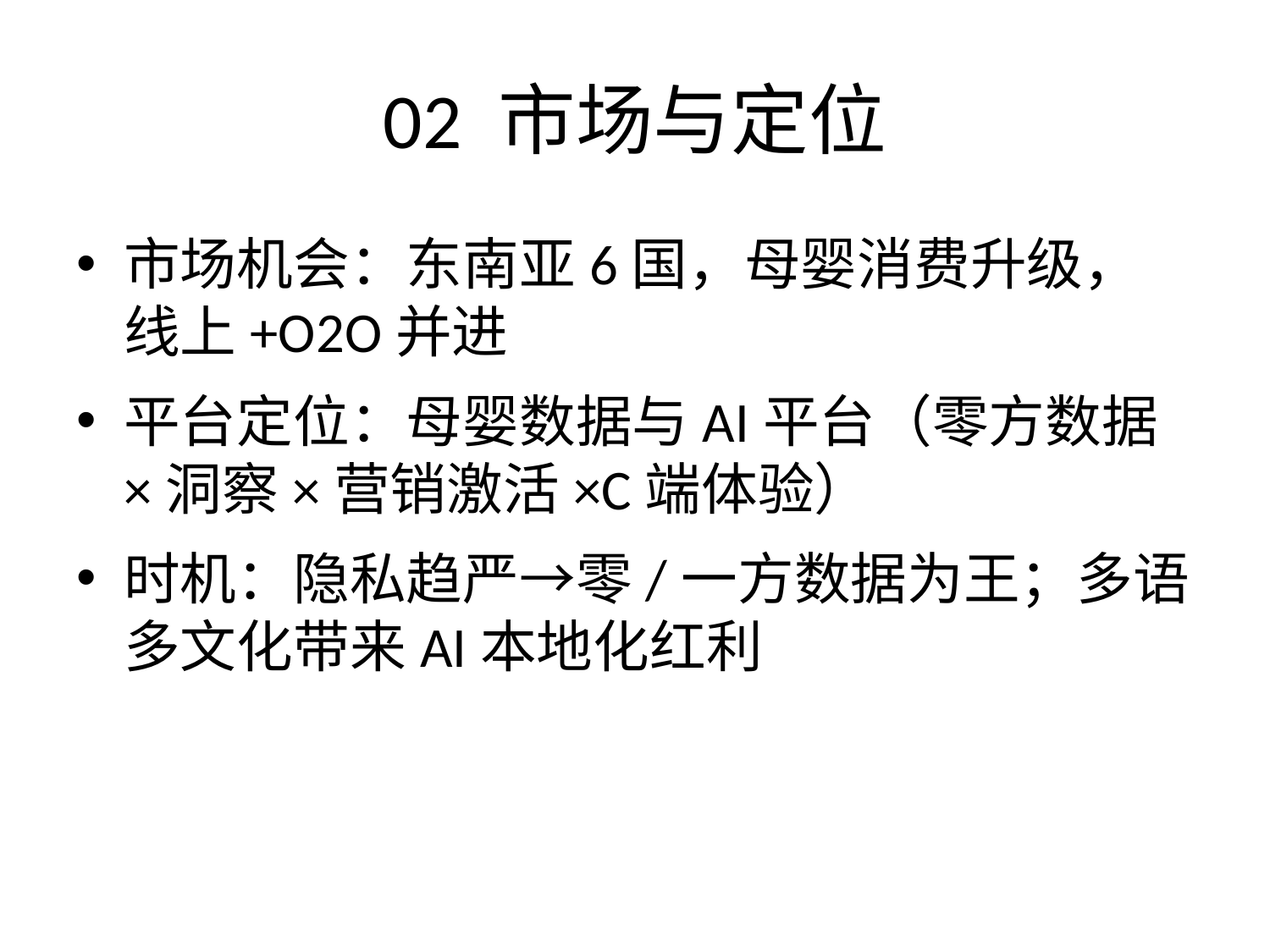

# 02 市场与定位
市场机会：东南亚6国，母婴消费升级，线上+O2O并进
平台定位：母婴数据与AI平台（零方数据×洞察×营销激活×C端体验）
时机：隐私趋严→零/一方数据为王；多语多文化带来AI本地化红利